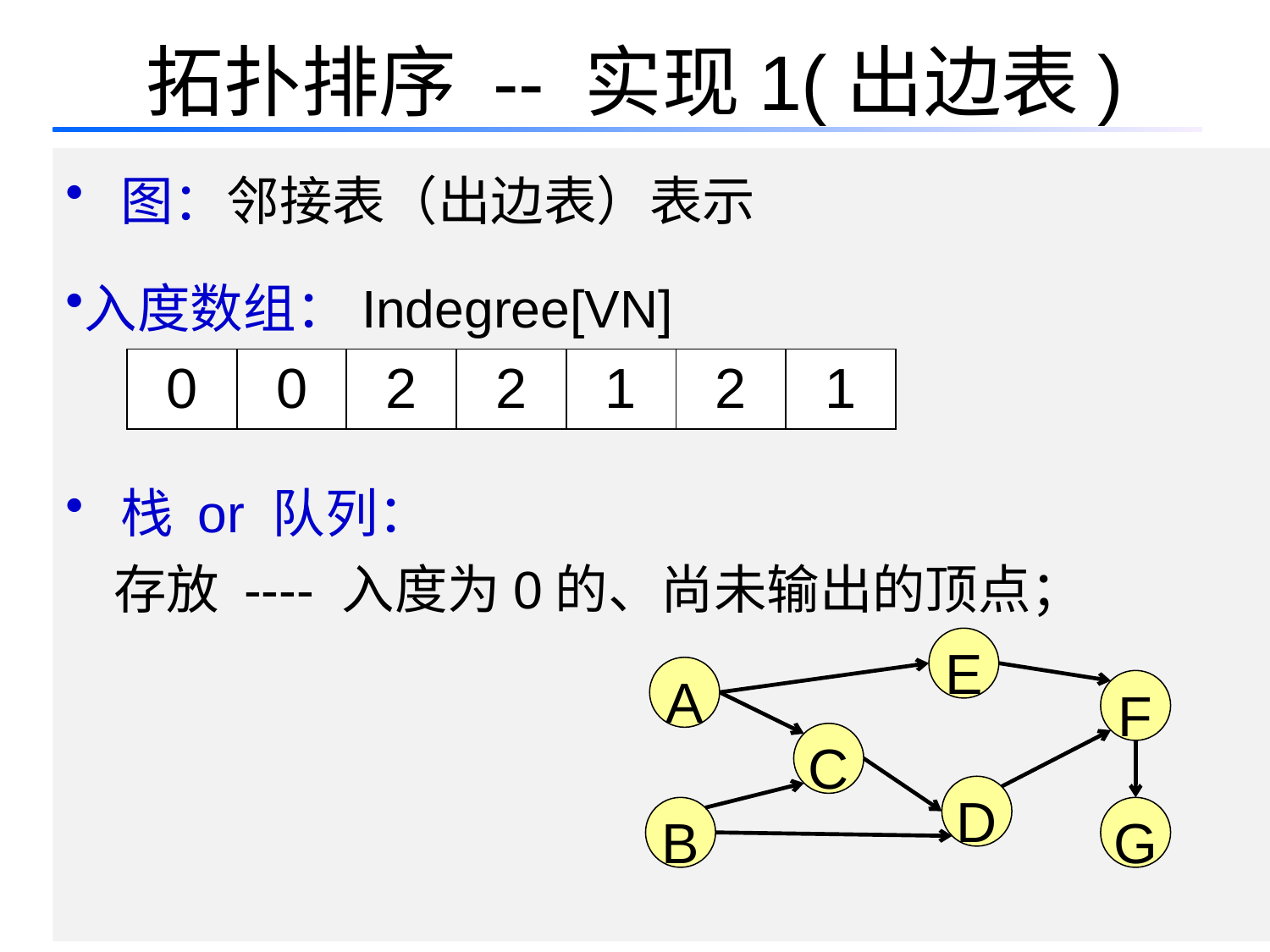

# 拓扑排序 -- 实现1(出边表)

  图：邻接表（出边表）表示
入度数组：Indegree[VN]

  栈 or 队列：
   存放 ---- 入度为0的、尚未输出的顶点；

| 0 | 0 | 2 | 2 | 1 | 2 | 1 |
| --- | --- | --- | --- | --- | --- | --- |
E
A
F
C
D
B
G